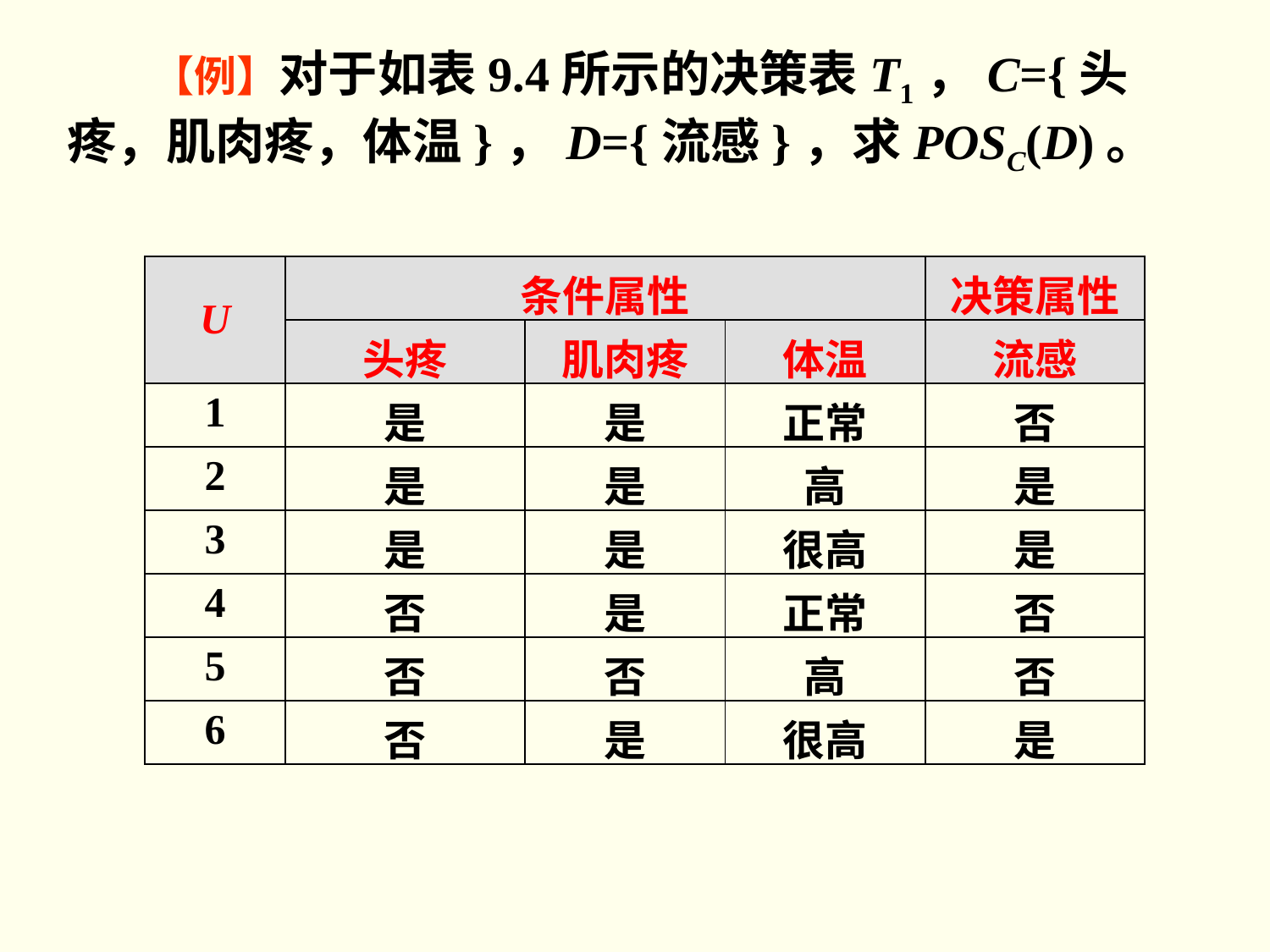

【例】对于如表9.4所示的决策表T1，C={头疼，肌肉疼，体温}，D={流感}，求POSC(D)。
| U | 条件属性 |  |  | 决策属性 |
| --- | --- | --- | --- | --- |
|  | 头疼 | 肌肉疼 | 体温 | 流感 |
| 1 | 是 | 是 | 正常 | 否 |
| 2 | 是 | 是 | 高 | 是 |
| 3 | 是 | 是 | 很高 | 是 |
| 4 | 否 | 是 | 正常 | 否 |
| 5 | 否 | 否 | 高 | 否 |
| 6 | 否 | 是 | 很高 | 是 |